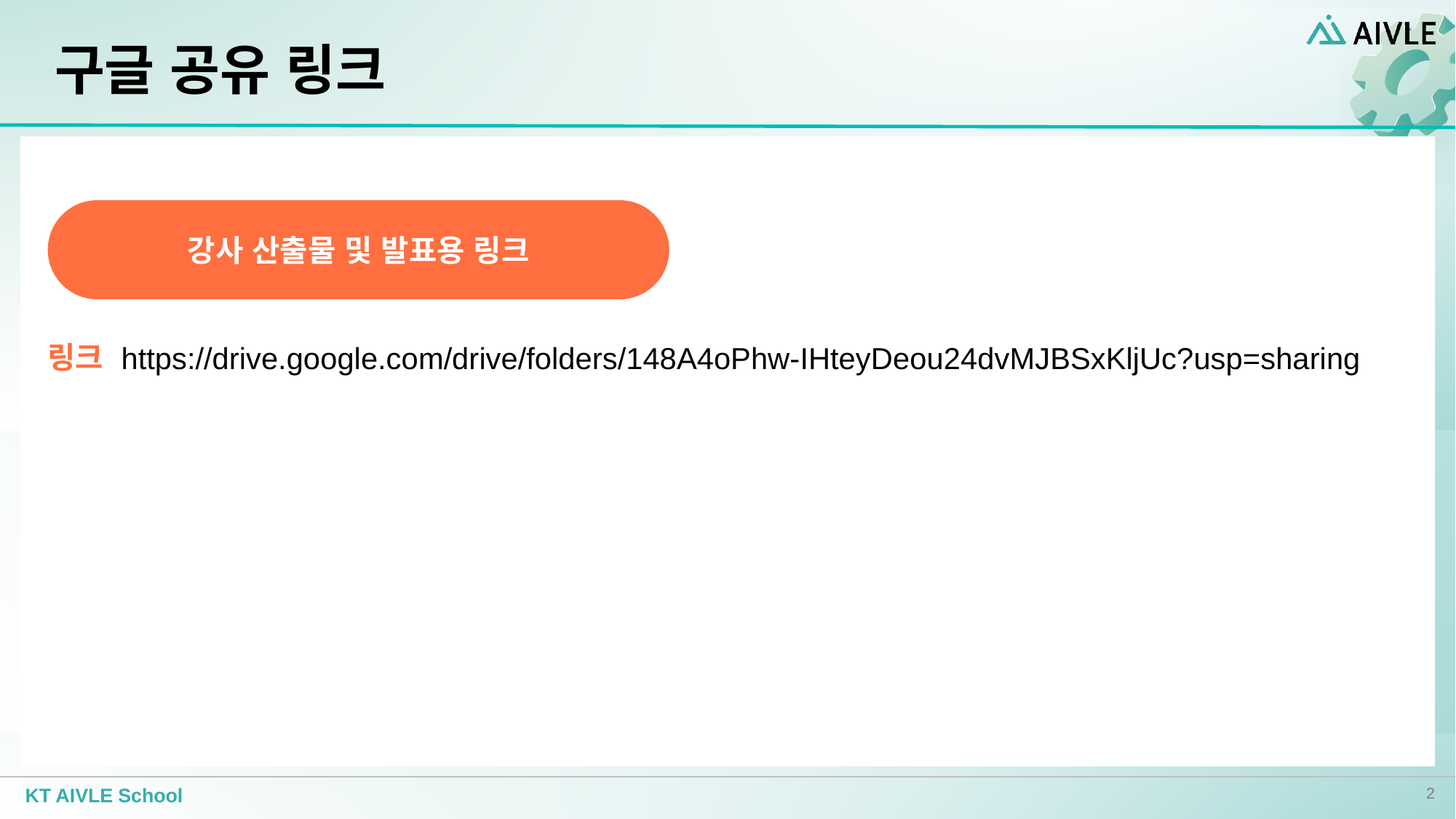

# 구글 공유 링크
강사 산출물 및 발표용 링크
링크
https://drive.google.com/drive/folders/148A4oPhw-IHteyDeou24dvMJBSxKljUc?usp=sharing
https://url.kr/ngp9f8
링크2